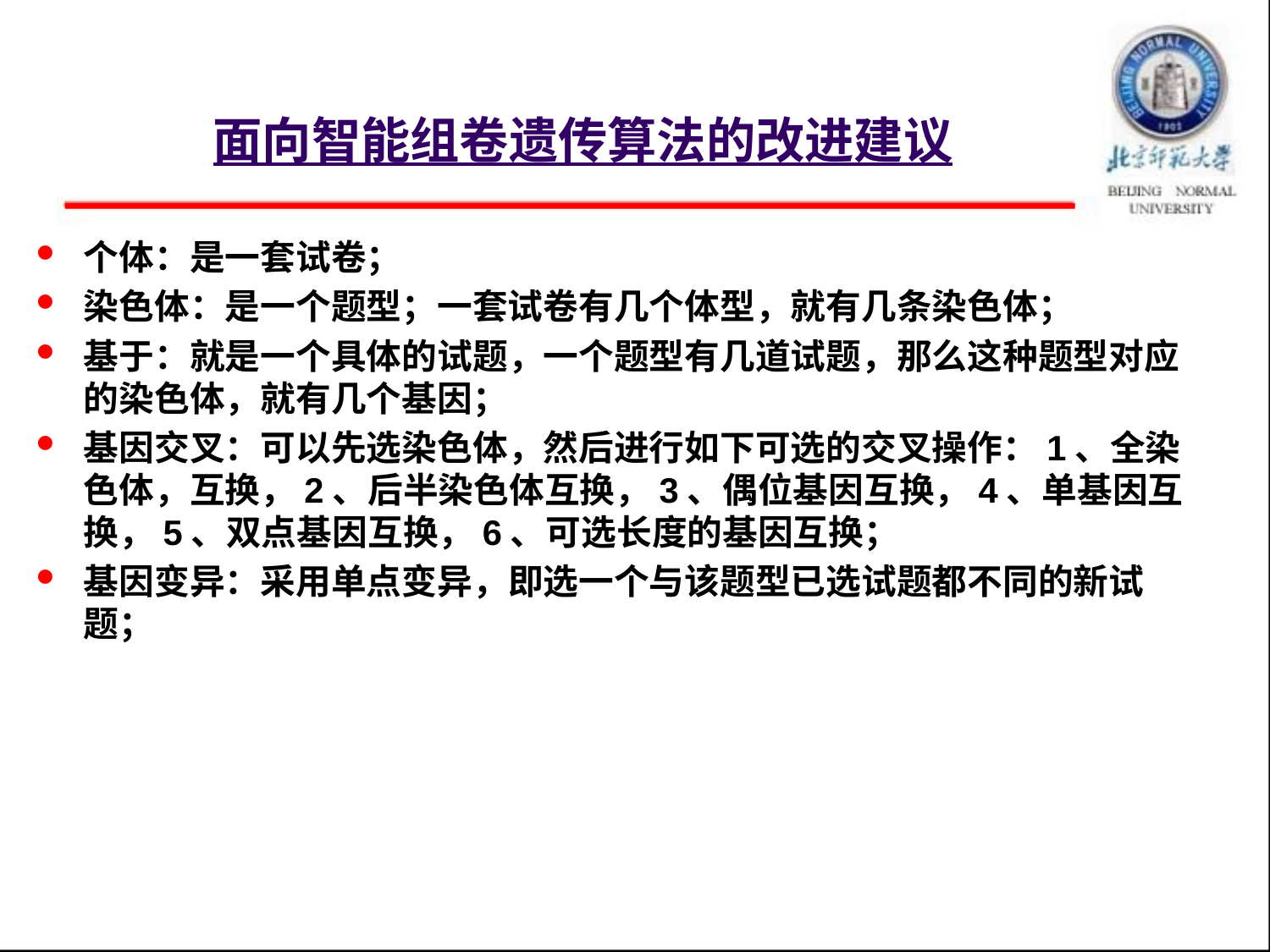

# 面向智能组卷遗传算法的改进建议
个体：是一套试卷；
染色体：是一个题型；一套试卷有几个体型，就有几条染色体；
基于：就是一个具体的试题，一个题型有几道试题，那么这种题型对应的染色体，就有几个基因；
基因交叉：可以先选染色体，然后进行如下可选的交叉操作：1、全染色体，互换，2、后半染色体互换，3、偶位基因互换，4、单基因互换，5、双点基因互换，6、可选长度的基因互换；
基因变异：采用单点变异，即选一个与该题型已选试题都不同的新试题；